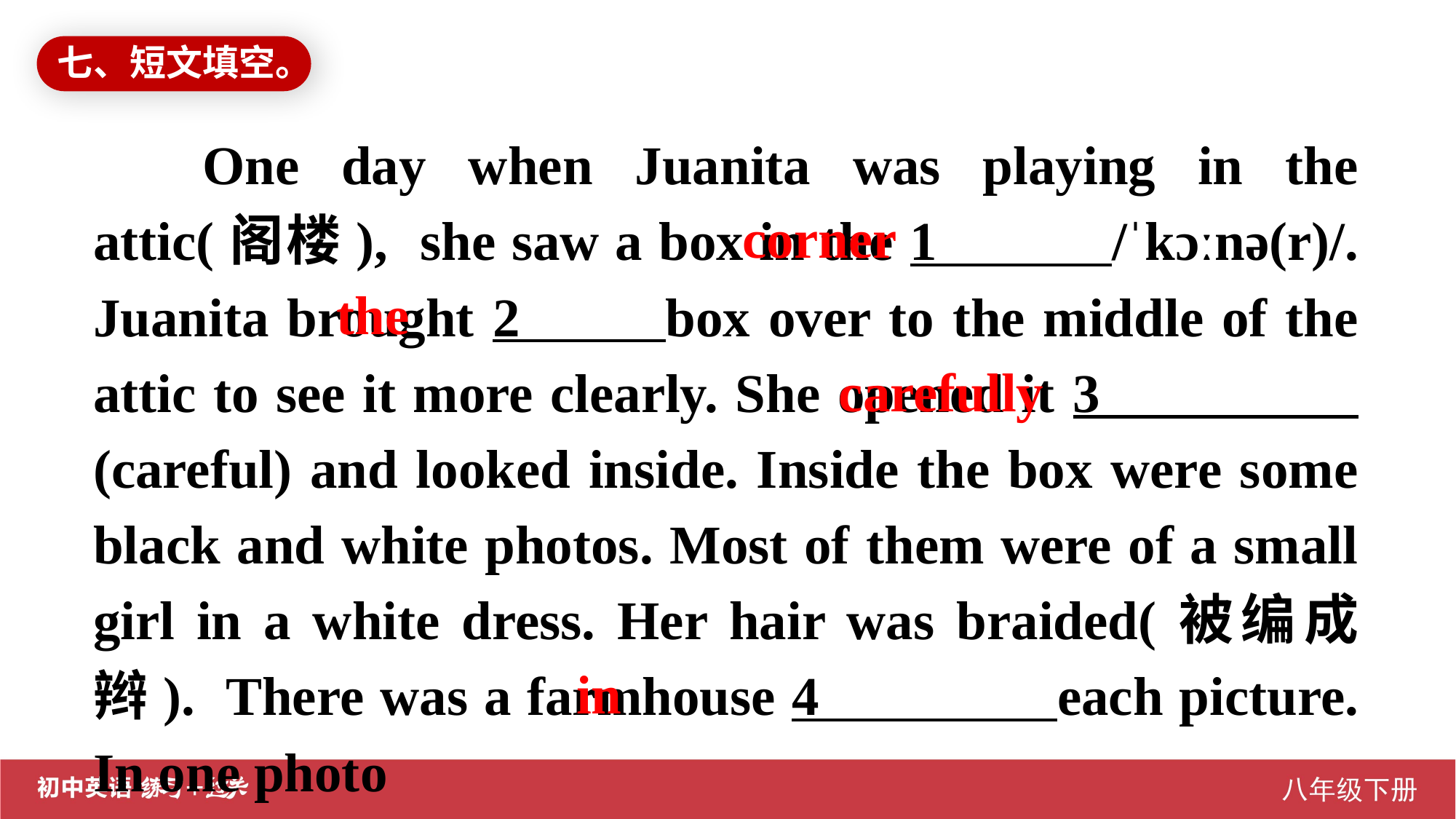

七、短文填空。

One day when Juanita was playing in the attic(阁楼),  she saw a box in the 1           /ˈkɔːnə(r)/. Juanita brought 2        box over to the middle of the attic to see it more clearly. She opened it 3                (careful) and looked inside. Inside the box were some black and white photos. Most of them were of a small girl in a white dress. Her hair was braided(被编成辫).  There was a farmhouse 4               each picture. In one photo

corner
the
carefully
in